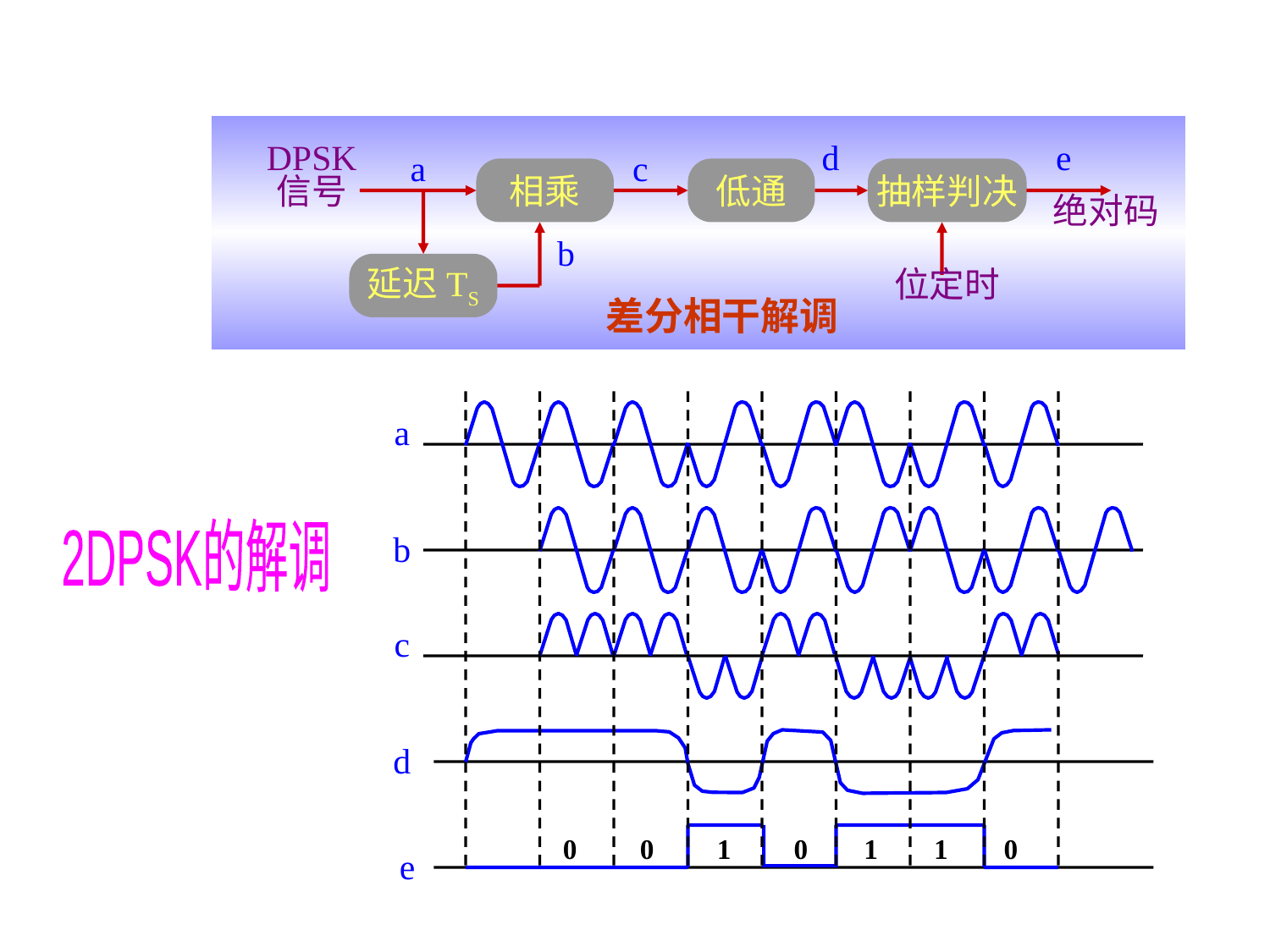

DPSK信号
d
e
a
c
相乘
低通
抽样判决

绝对码

b
延迟TS
位定时

差分相干解调

a

b

2DPSK的解调

c

d

0         0         1         0        1        1        0
e